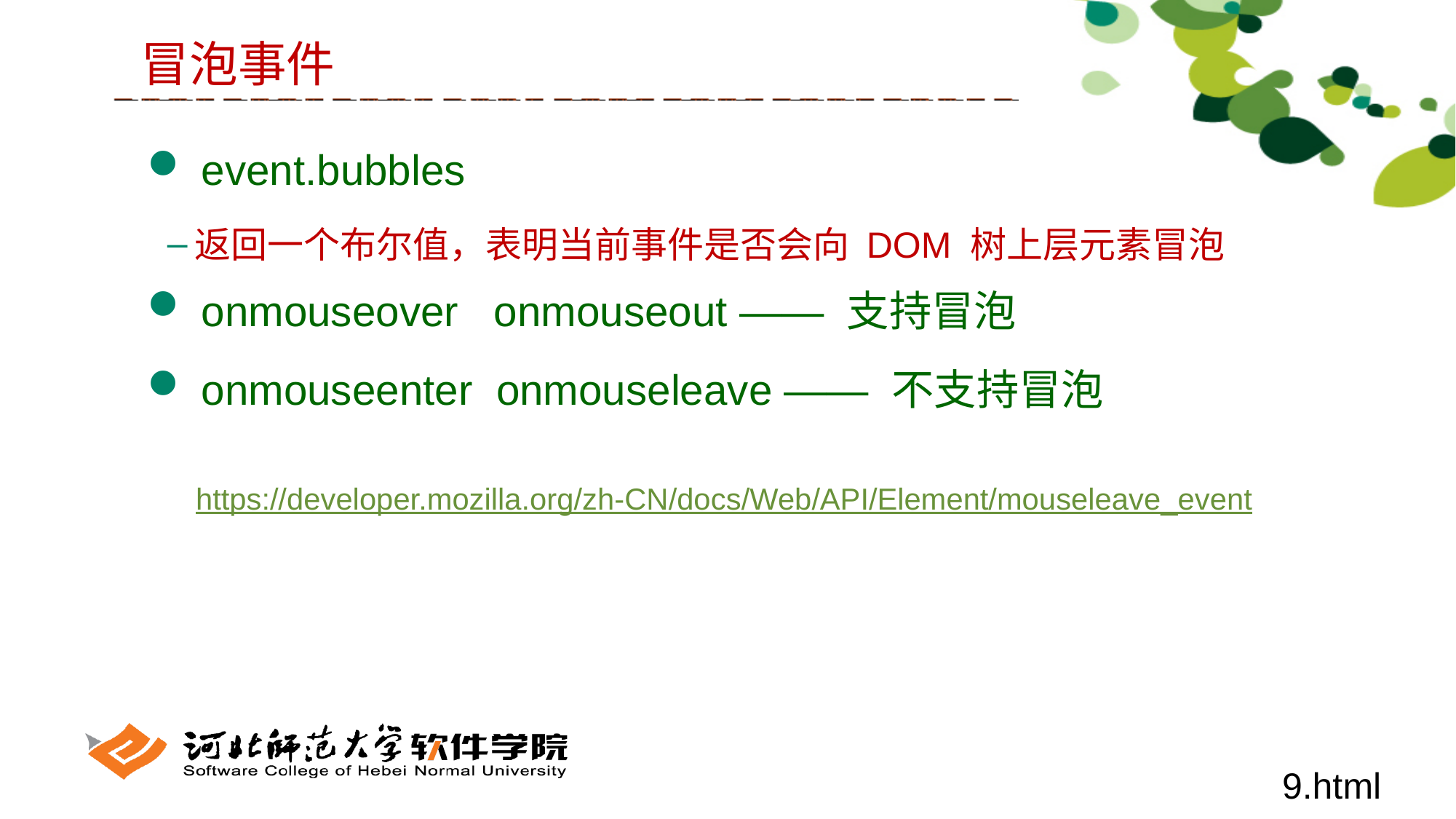

冒泡事件
 event.bubbles
返回一个布尔值，表明当前事件是否会向 DOM 树上层元素冒泡
 onmouseover   onmouseout —— 支持冒泡
 onmouseenter  onmouseleave —— 不支持冒泡
https://developer.mozilla.org/zh-CN/docs/Web/API/Element/mouseleave_event
9.html